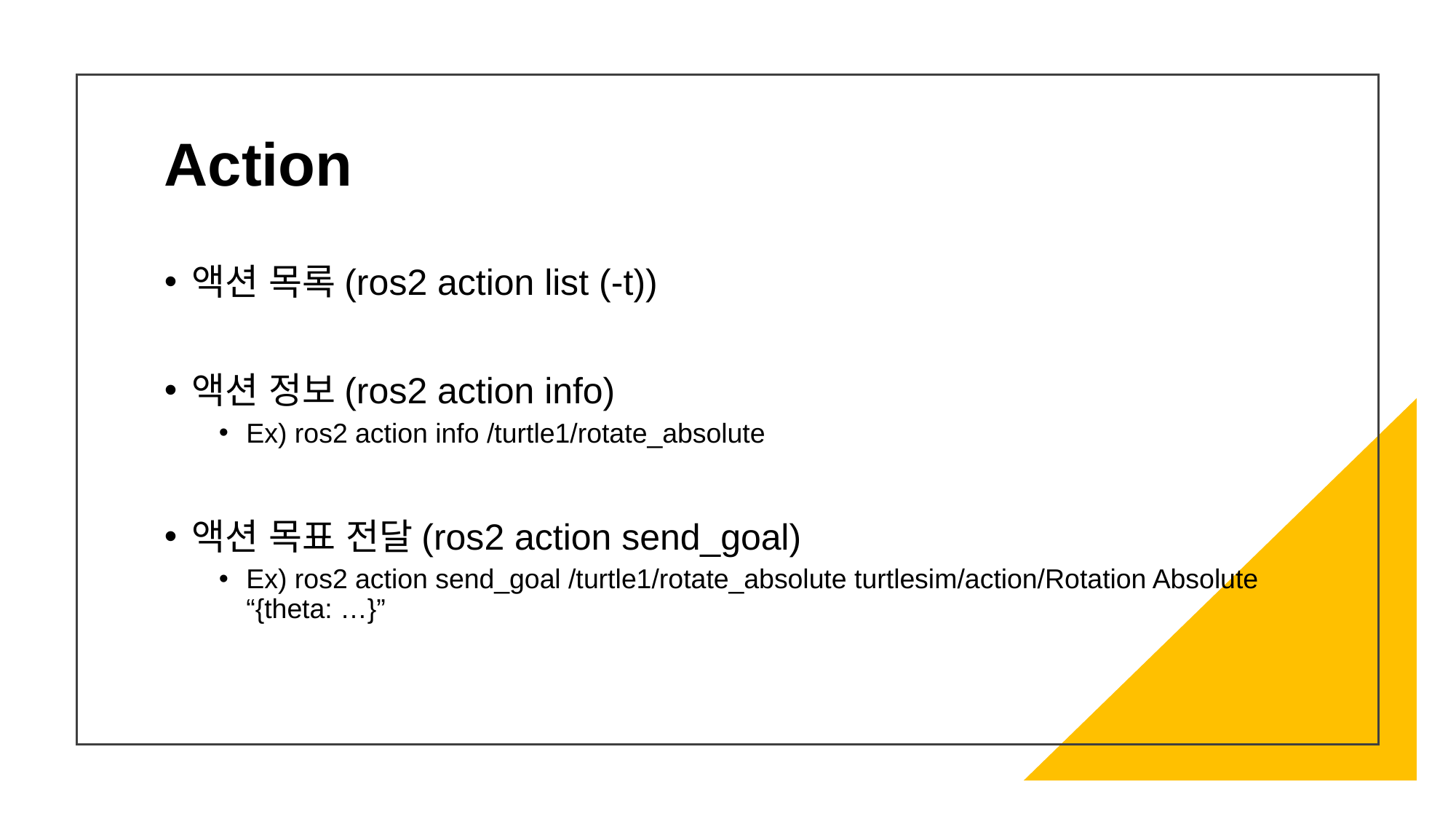

# Action
액션 목록(ros2 action list (-t))

액션 정보(ros2 action info)
Ex) ros2 action info /turtle1/rotate_absolute

액션 목표 전달(ros2 action send_goal)
Ex) ros2 action send_goal /turtle1/rotate_absolute turtlesim/action/Rotation Absolute “{theta: …}”